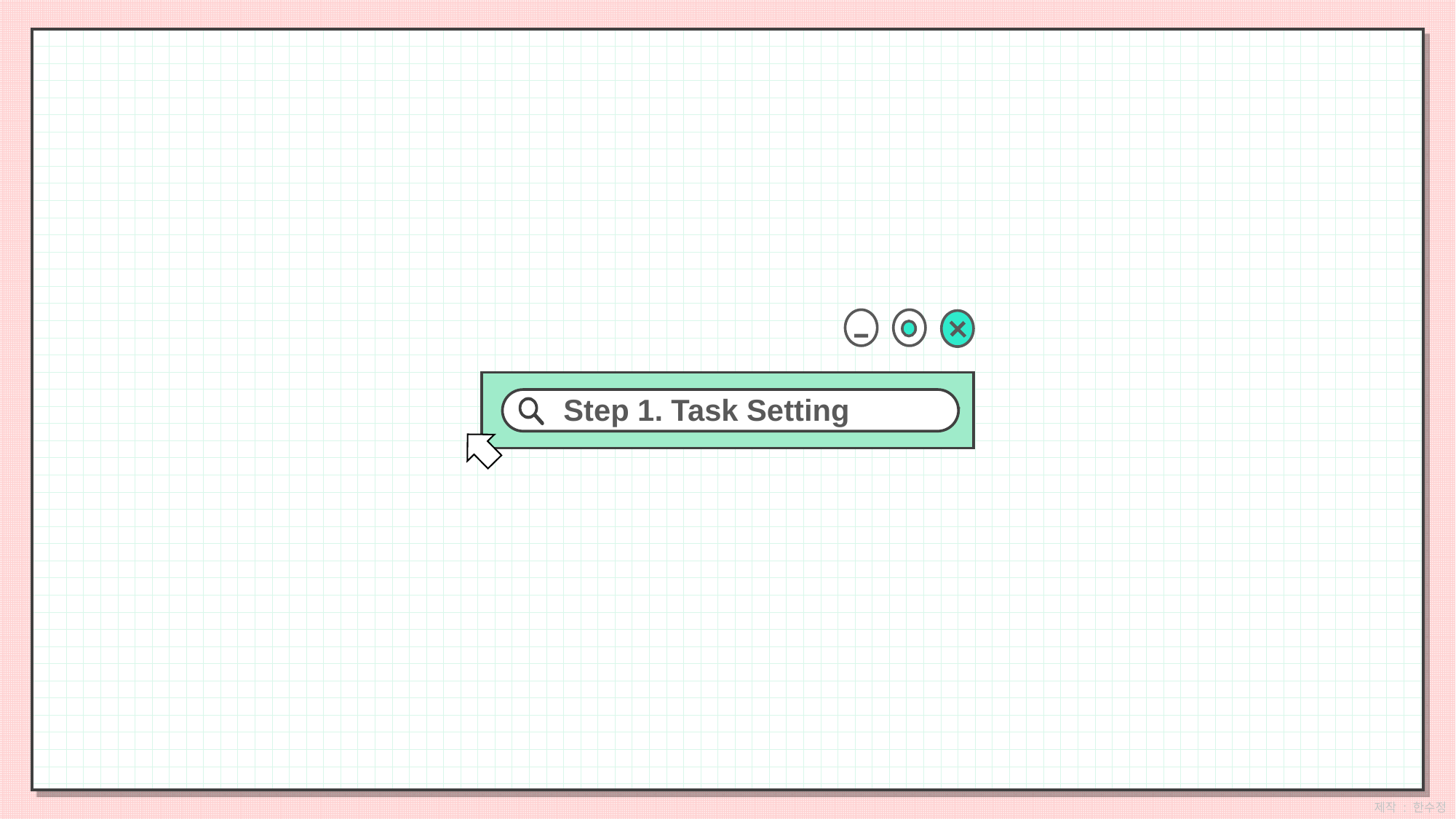

Step 1. Task Setting

제작 : 한수정